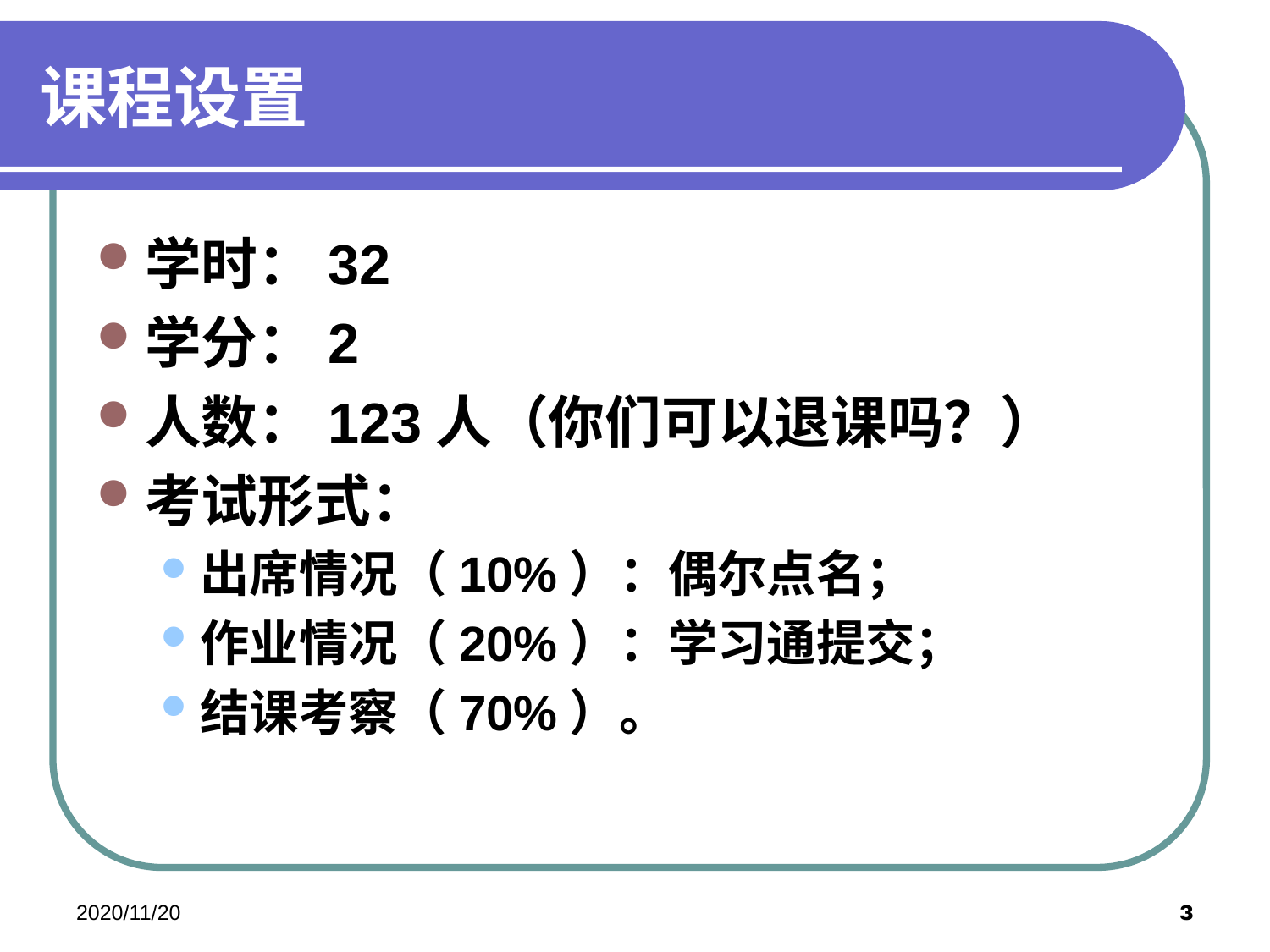

# 课程设置
学时：32
学分：2
人数：123人（你们可以退课吗？）
考试形式：
出席情况（10%）：偶尔点名；
作业情况（20%）：学习通提交；
结课考察（70%）。

2020/11/20
3